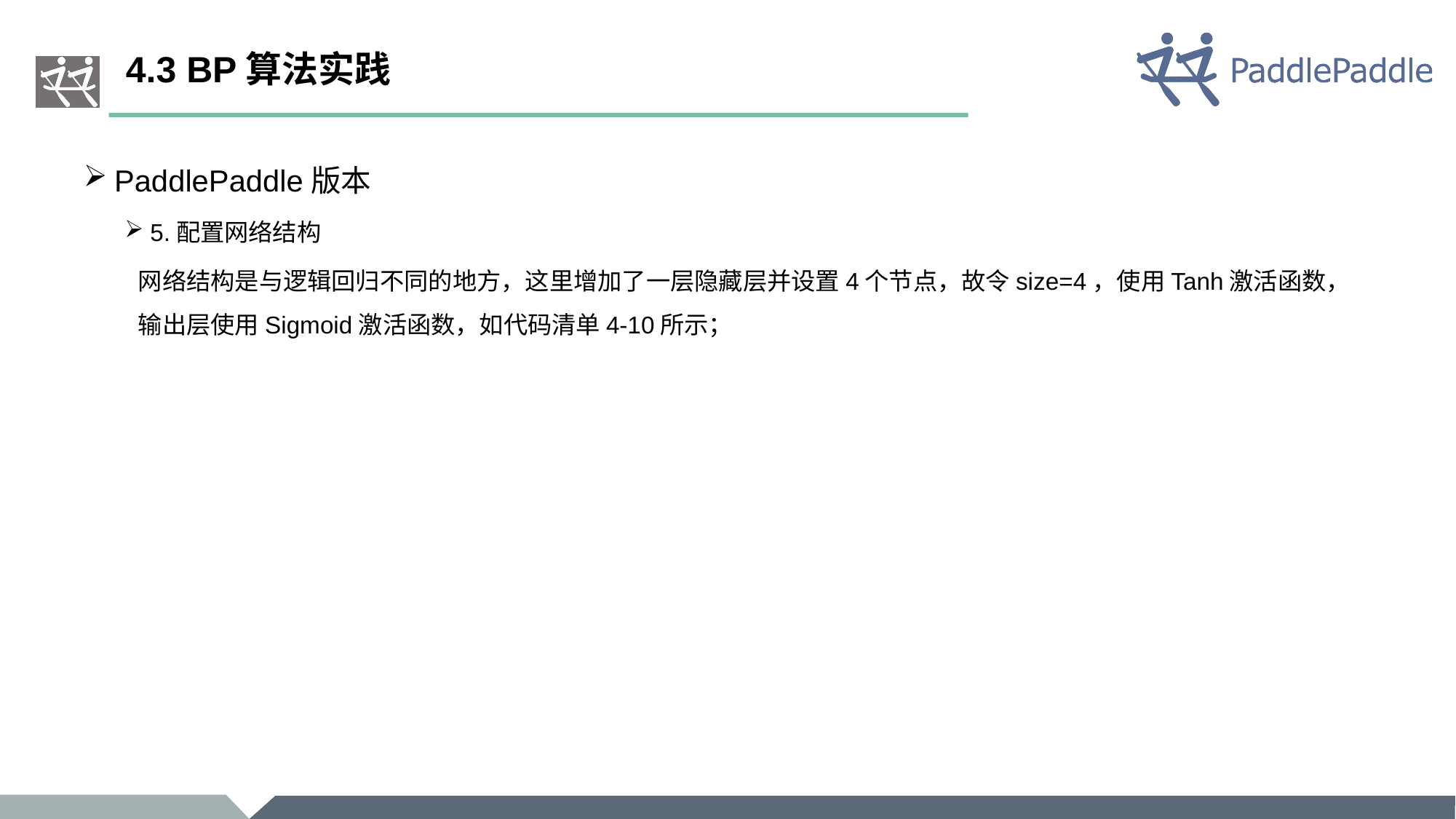

# 4.3 BP算法实践
PaddlePaddle版本
5.配置网络结构
网络结构是与逻辑回归不同的地方，这里增加了一层隐藏层并设置4个节点，故令size=4，使用Tanh激活函数，输出层使用Sigmoid激活函数，如代码清单4-10所示；